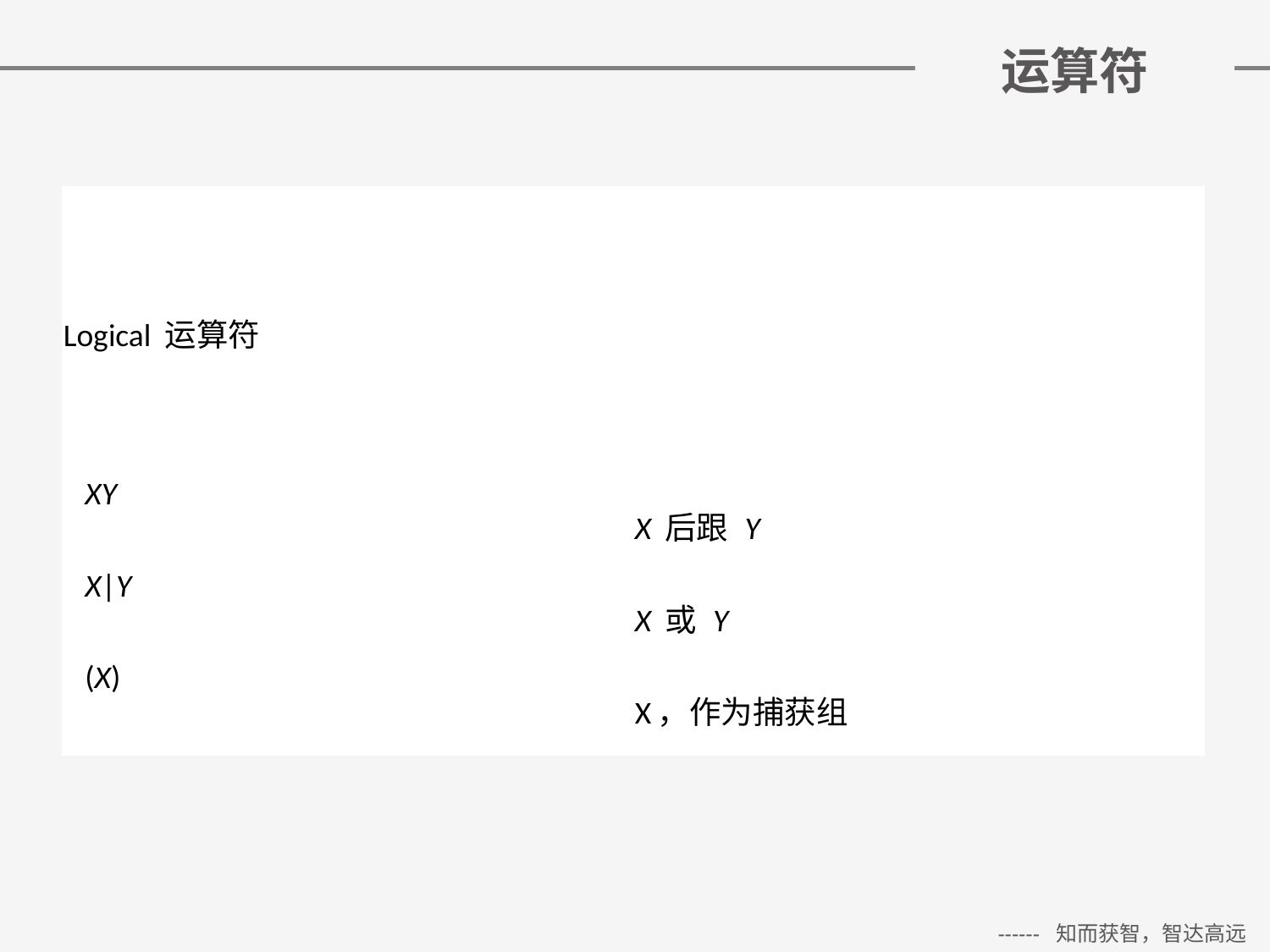

# 运算符
| Logical 运算符 |  |
| --- | --- |
| XY | X 后跟 Y |
| X|Y | X 或 Y |
| (X) | X，作为捕获组 |